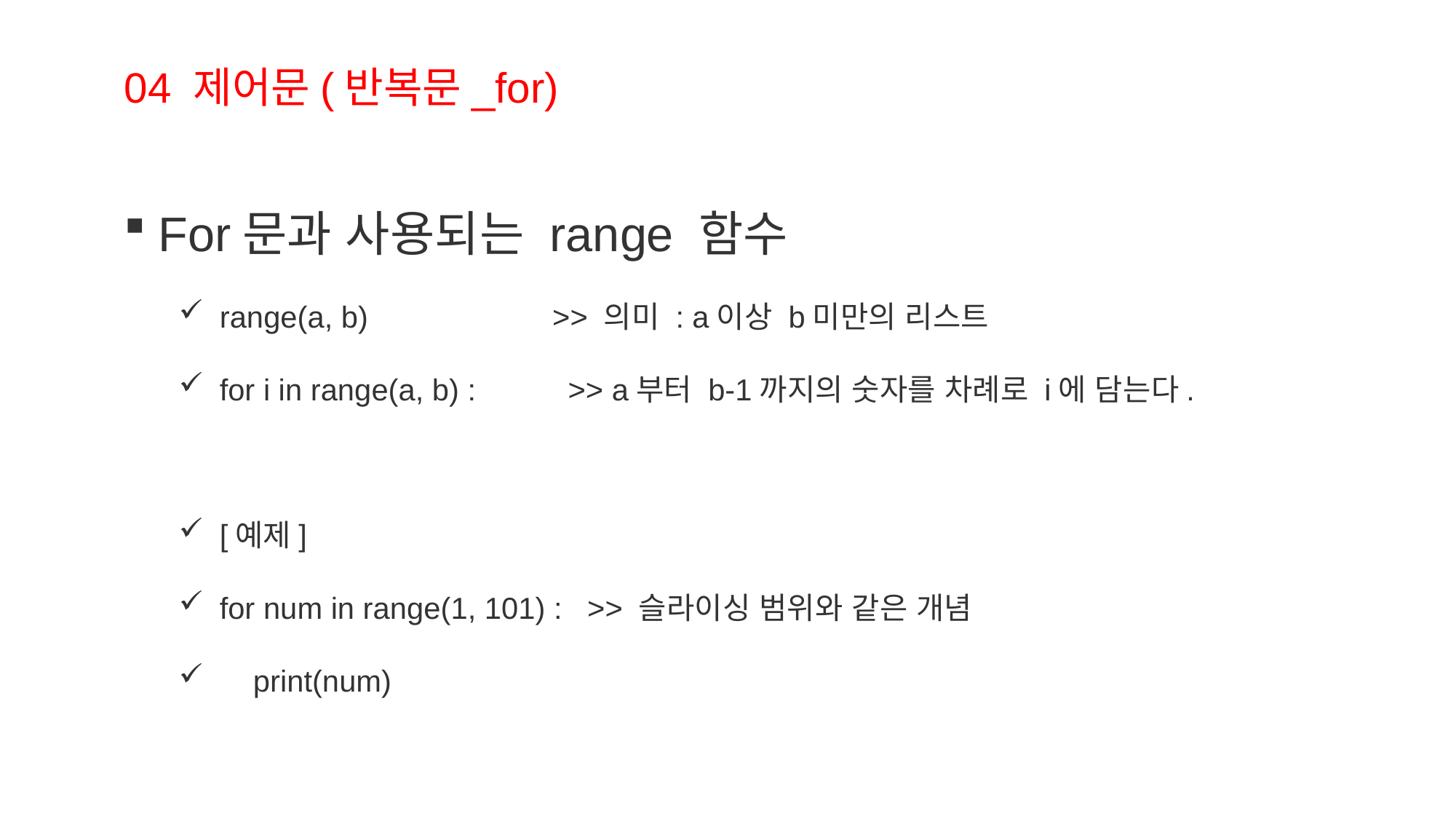

04 제어문(반복문_for)
For문과 사용되는 range 함수
range(a, b)                      >> 의미 : a이상 b미만의 리스트
for i in range(a, b) :           >> a부터 b-1까지의 숫자를 차례로 i에 담는다.

[예제]
for num in range(1, 101) :   >> 슬라이싱 범위와 같은 개념
    print(num)